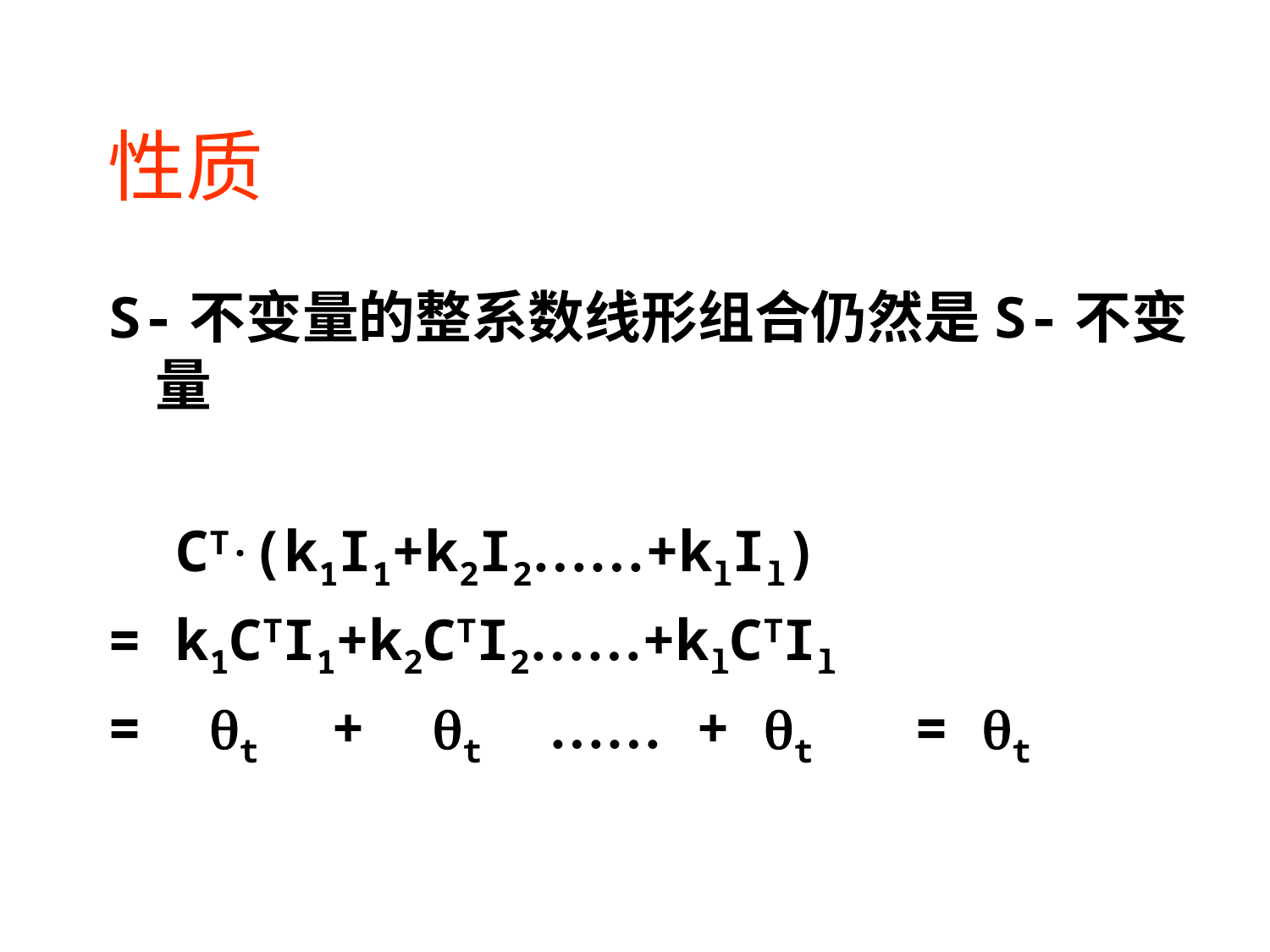

# 性质
S-不变量的整系数线形组合仍然是S-不变量

  CT.(k1I1+k2I2……+klIl)
= k1CTI1+k2CTI2……+klCTIl
=  θt   +  θt  …… + θt   = θt